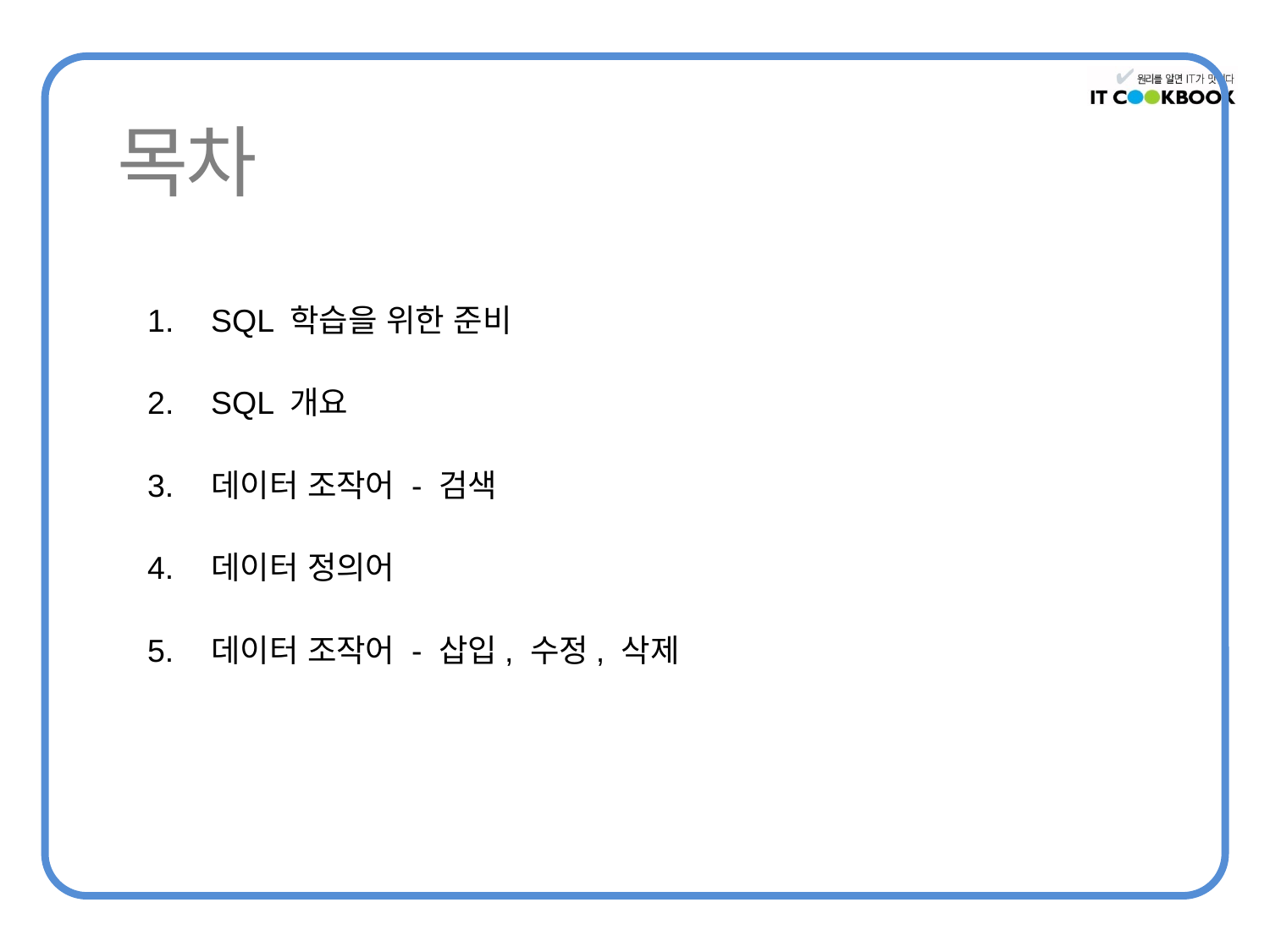

SQL 학습을 위한 준비
SQL 개요
데이터 조작어 - 검색
데이터 정의어
데이터 조작어 - 삽입, 수정, 삭제